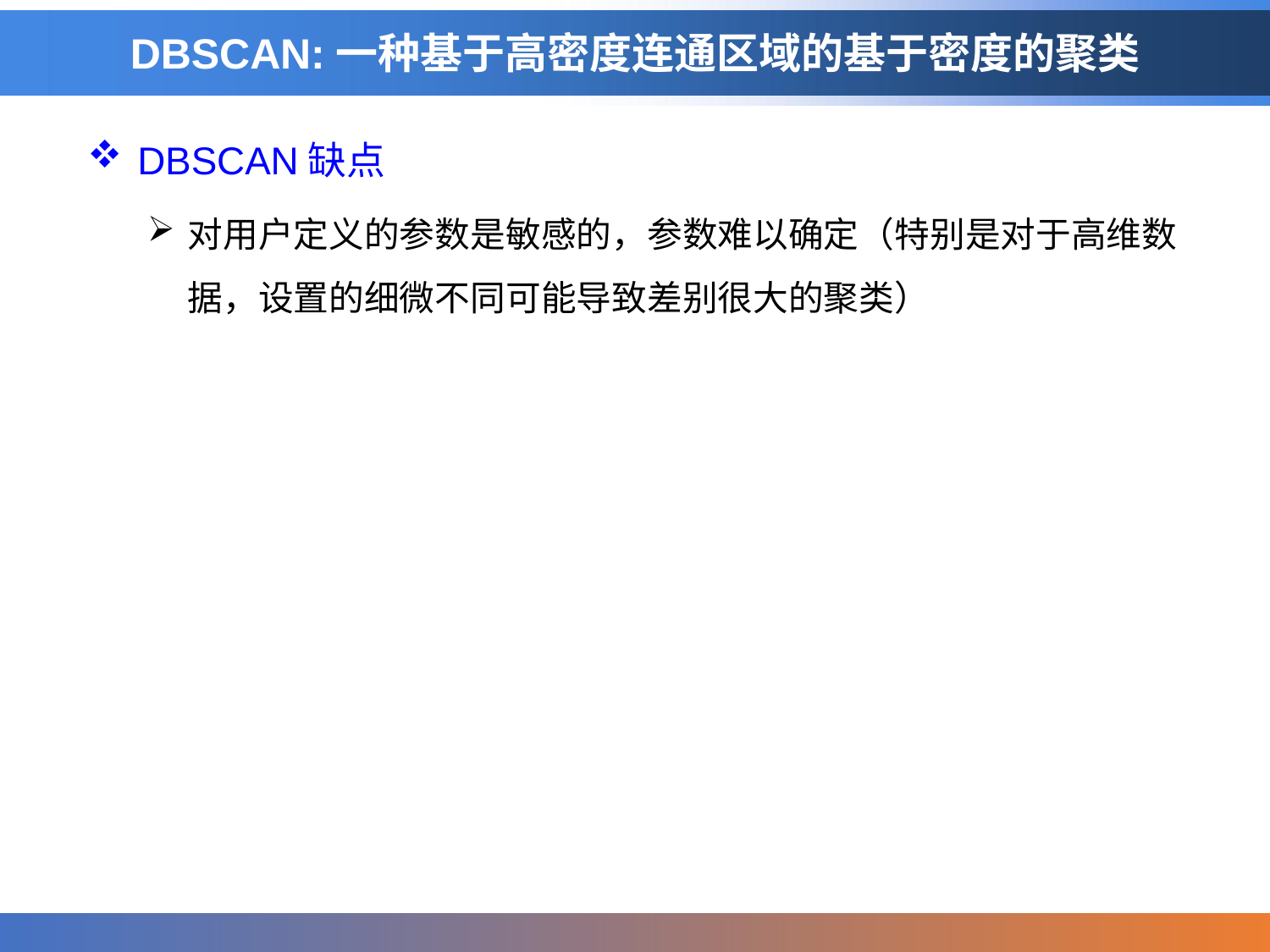

# DBSCAN:一种基于高密度连通区域的基于密度的聚类
DBSCAN缺点
对用户定义的参数是敏感的，参数难以确定（特别是对于高维数据，设置的细微不同可能导致差别很大的聚类）